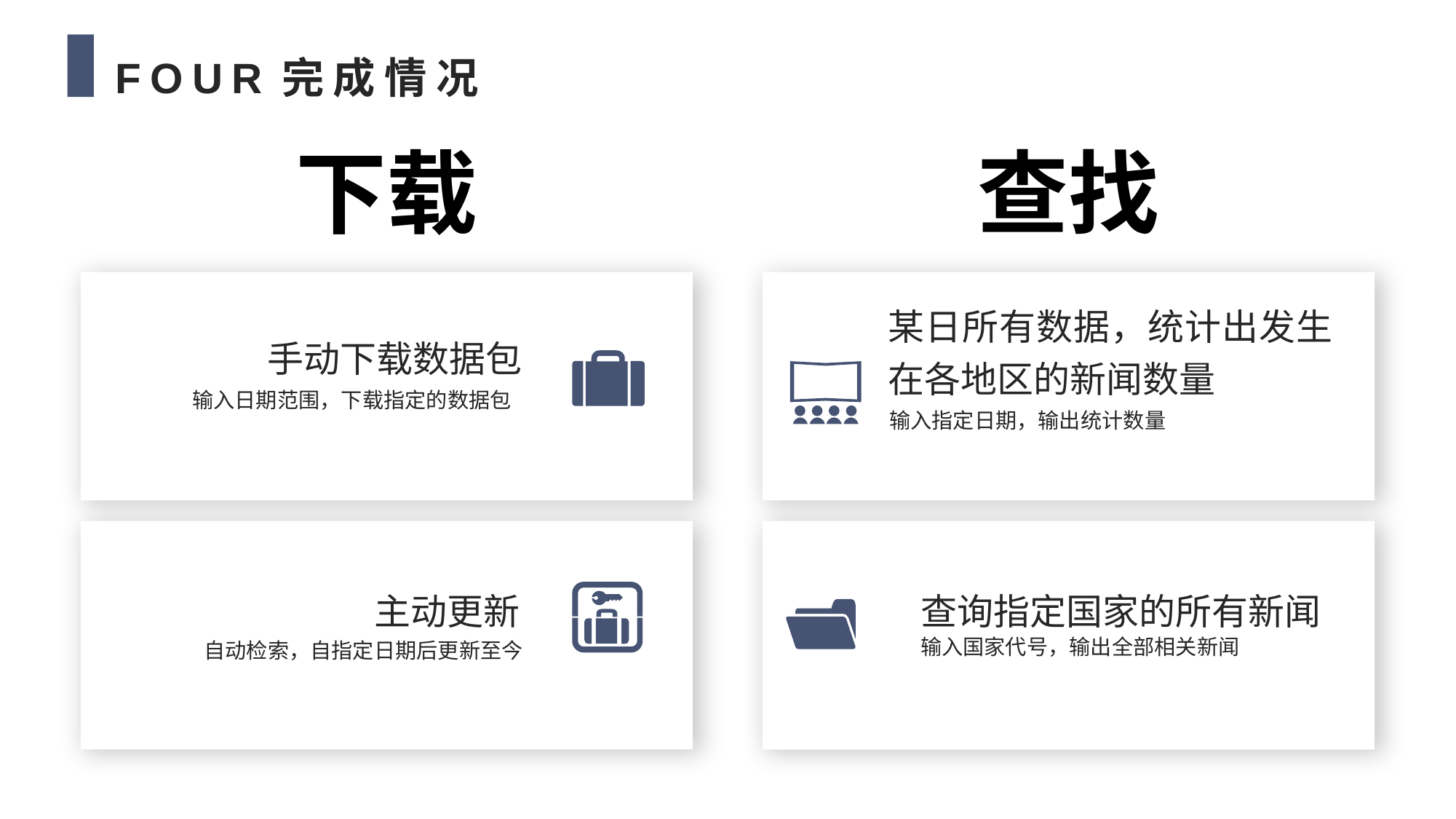

FOUR完成情况
下载
查找

手动下载数据包
输入日期范围，下载指定的数据包

某日所有数据，统计出发生在各地区的新闻数量
输入指定日期，输出统计数量

主动更新
自动检索，自指定日期后更新至今

查询指定国家的所有新闻
输入国家代号，输出全部相关新闻